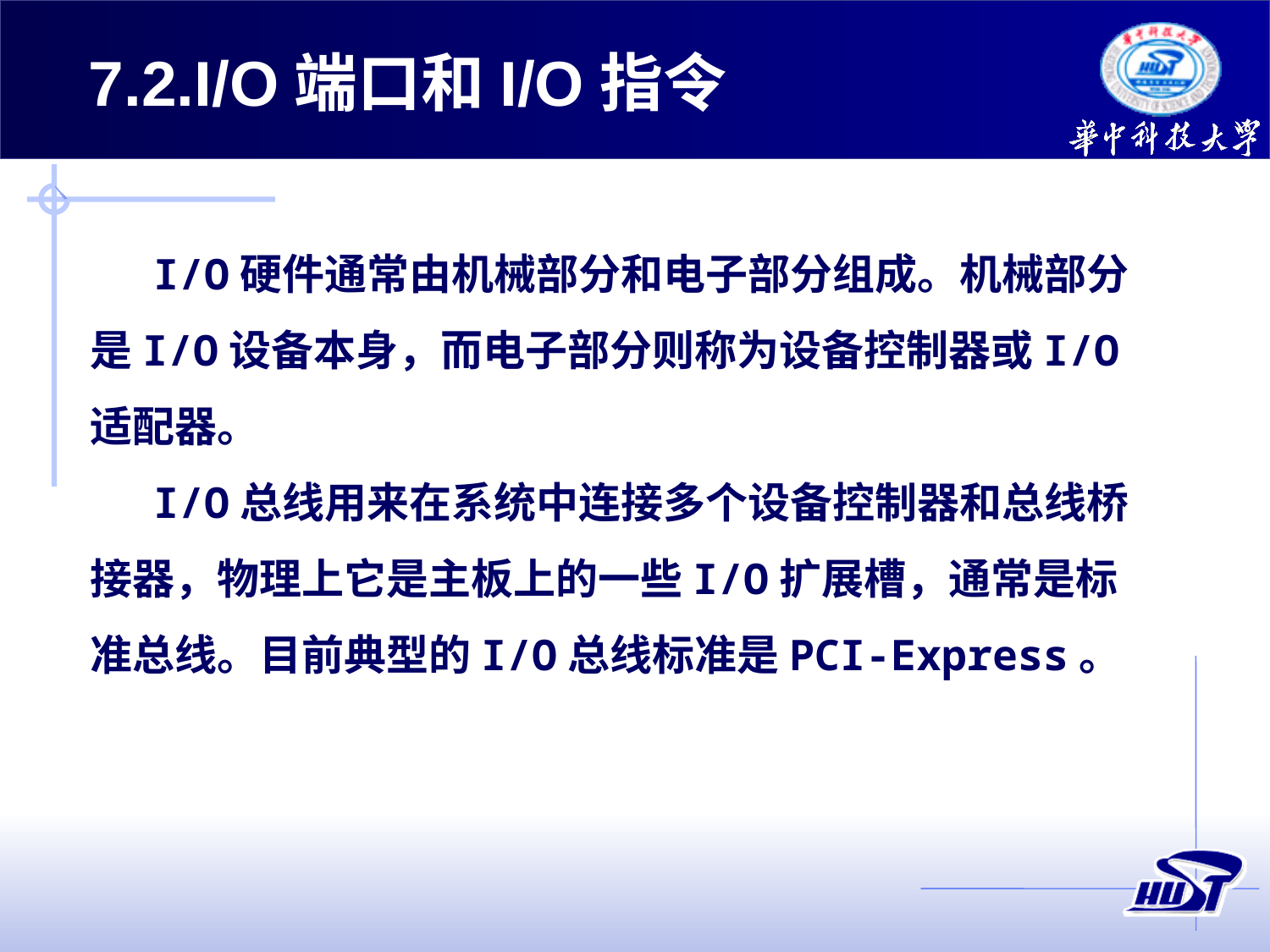

7.2.I/O端口和I/O指令
I/O硬件通常由机械部分和电子部分组成。机械部分是I/O设备本身，而电子部分则称为设备控制器或I/O适配器。
I/O总线用来在系统中连接多个设备控制器和总线桥接器，物理上它是主板上的一些I/O扩展槽，通常是标准总线。目前典型的I/O总线标准是PCI-Express。